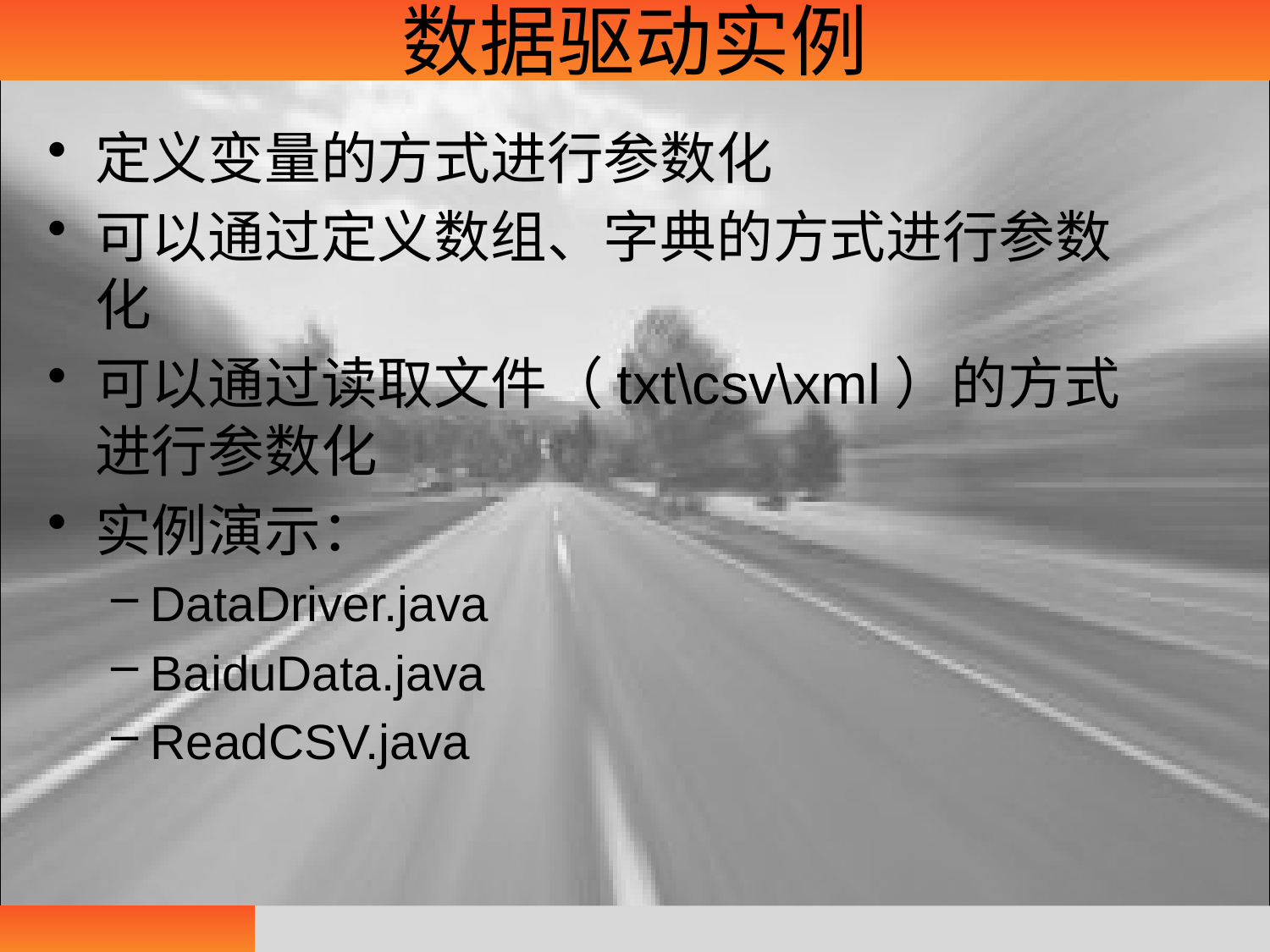

# 数据驱动实例
定义变量的方式进行参数化
可以通过定义数组、字典的方式进行参数化
可以通过读取文件（txt\csv\xml）的方式进行参数化
实例演示：
DataDriver.java
BaiduData.java
ReadCSV.java